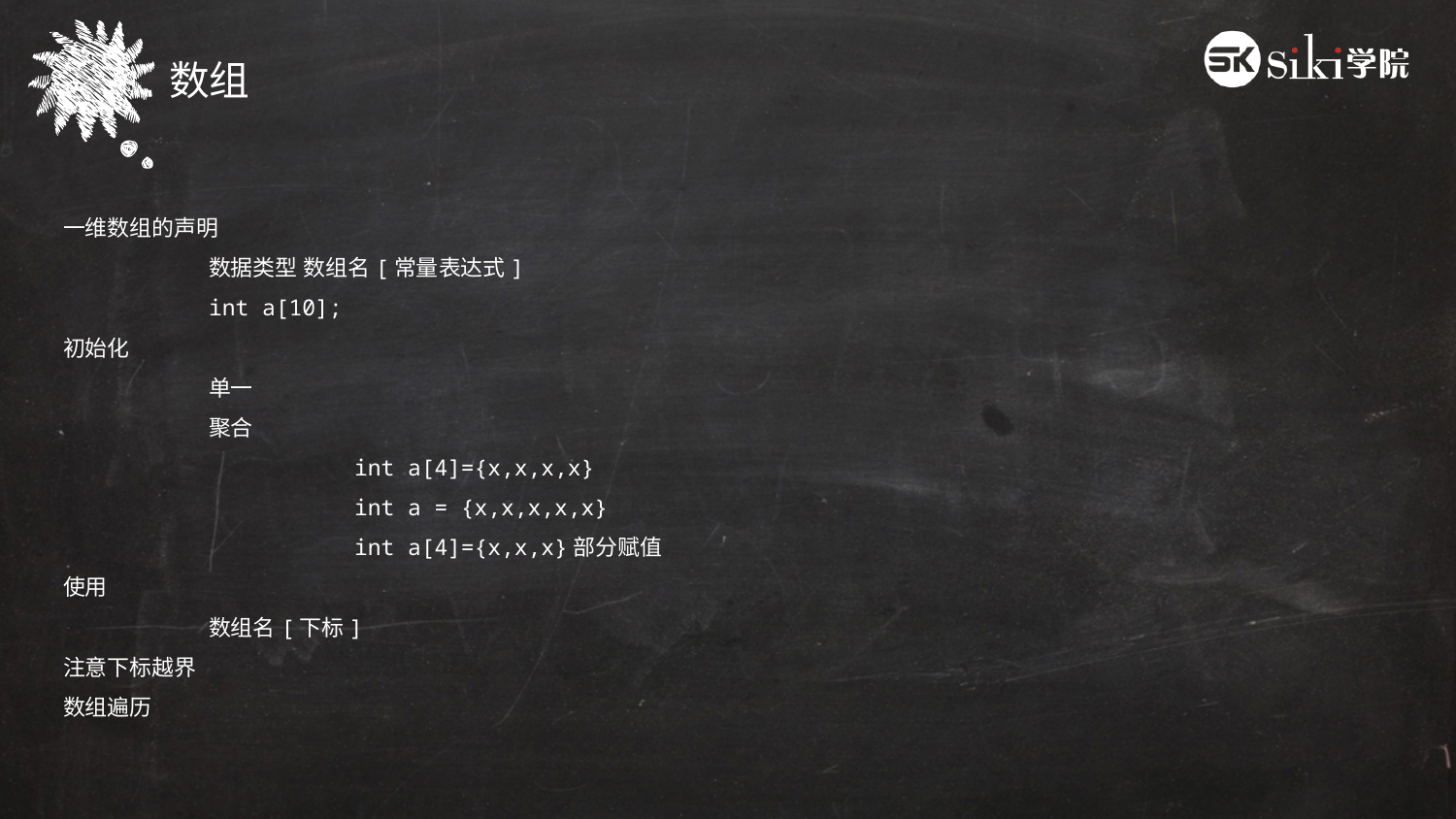

数组
一维数组的声明
	数据类型 数组名[常量表达式]
	int a[10];
初始化
	单一
	聚合
		int a[4]={x,x,x,x}
		int a = {x,x,x,x,x}
		int a[4]={x,x,x}部分赋值
使用
	数组名[下标]
注意下标越界
数组遍历